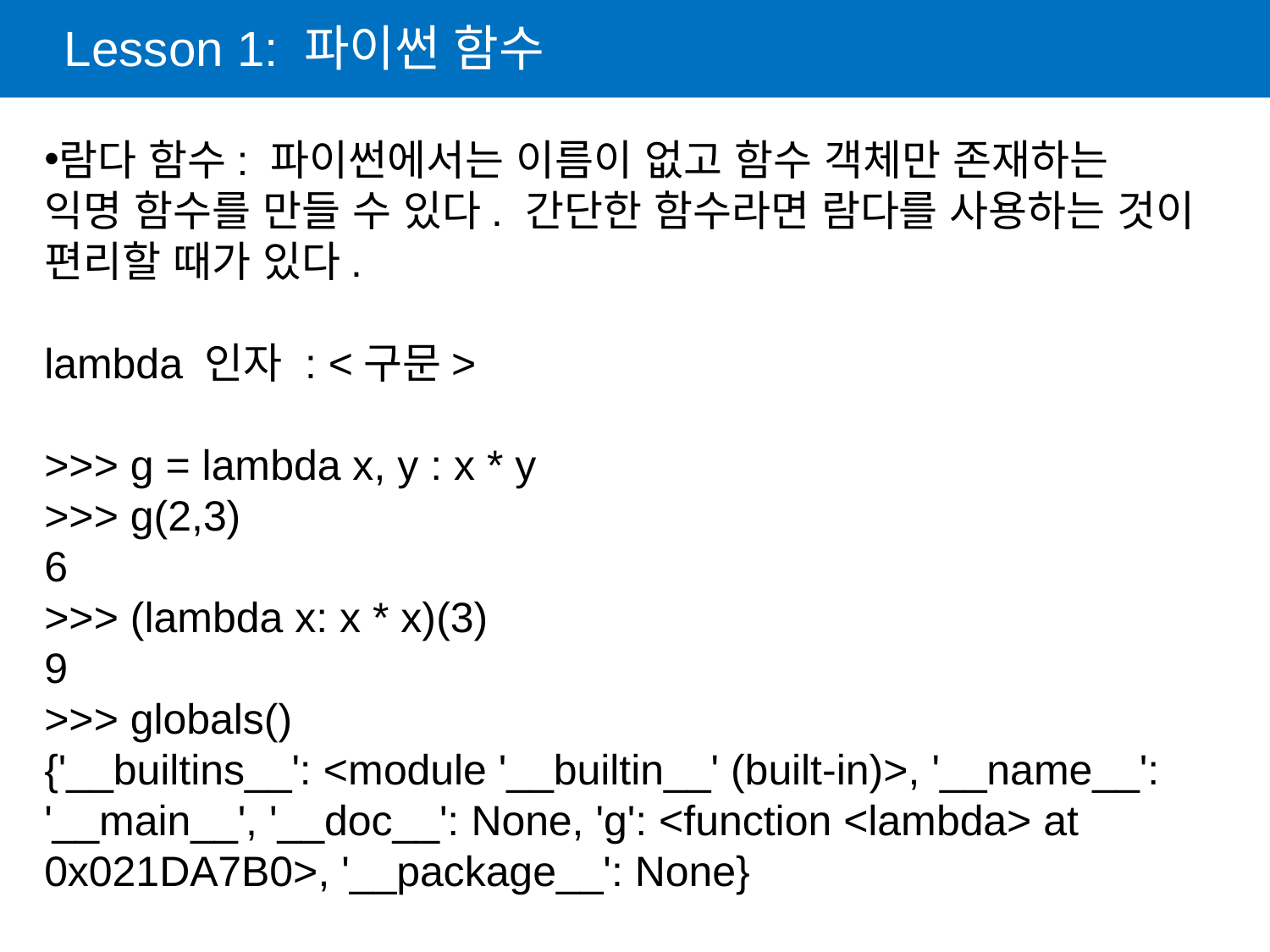

# Lesson 1: 파이썬 함수
람다 함수: 파이썬에서는 이름이 없고 함수 객체만 존재하는
익명 함수를 만들 수 있다. 간단한 함수라면 람다를 사용하는 것이 편리할 때가 있다.

lambda 인자 : <구문>

>>> g = lambda x, y : x * y
>>> g(2,3)
6
>>> (lambda x: x * x)(3)
9
>>> globals()
{'__builtins__': <module '__builtin__' (built-in)>, '__name__': '__main__', '__doc__': None, 'g': <function <lambda> at 0x021DA7B0>, '__package__': None}